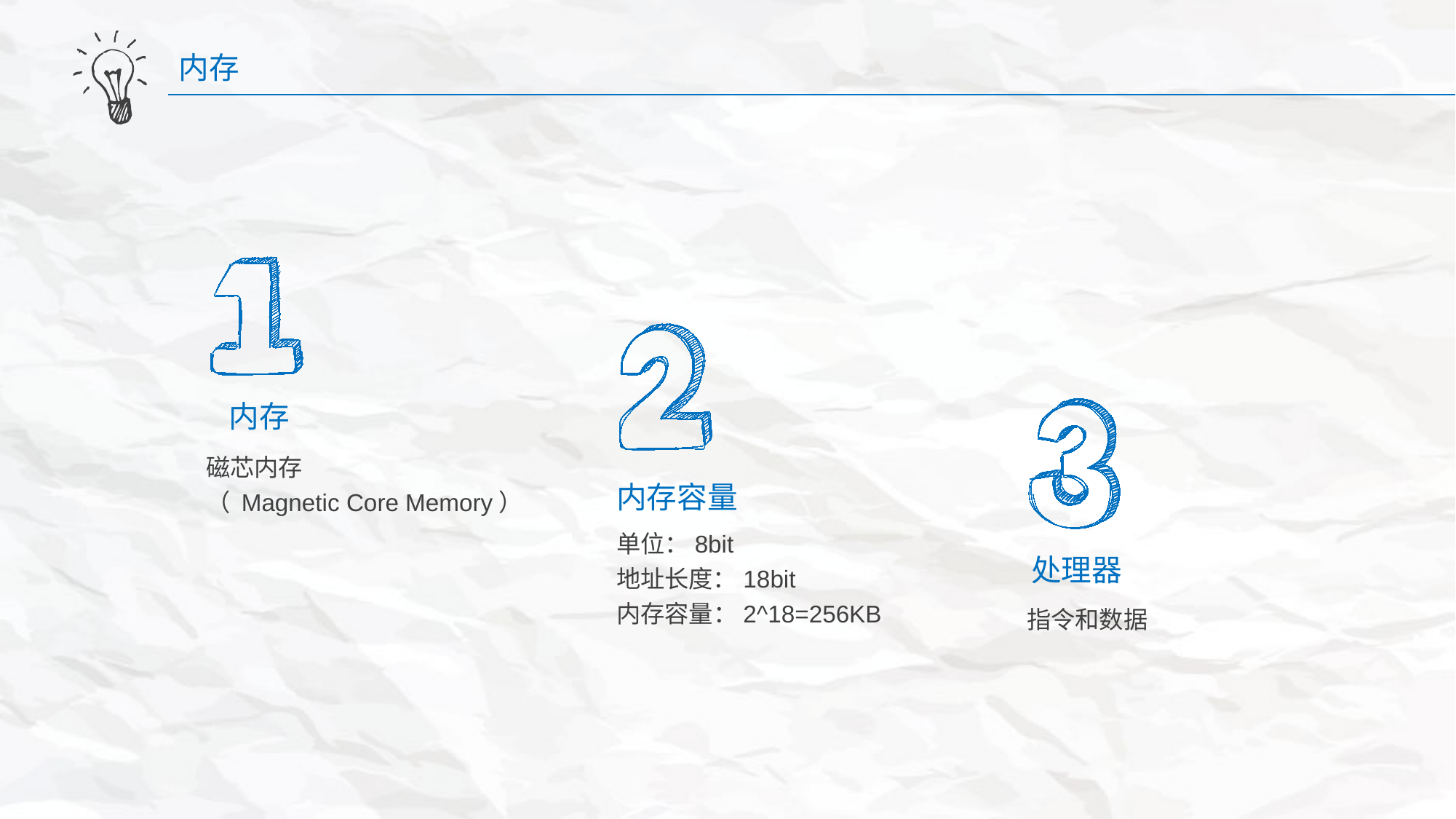

内存

内存
磁芯内存
（ Magnetic Core Memory）

内存容量
单位：8bit
地址长度：18bit
内存容量：2^18=256KB
处理器
指令和数据